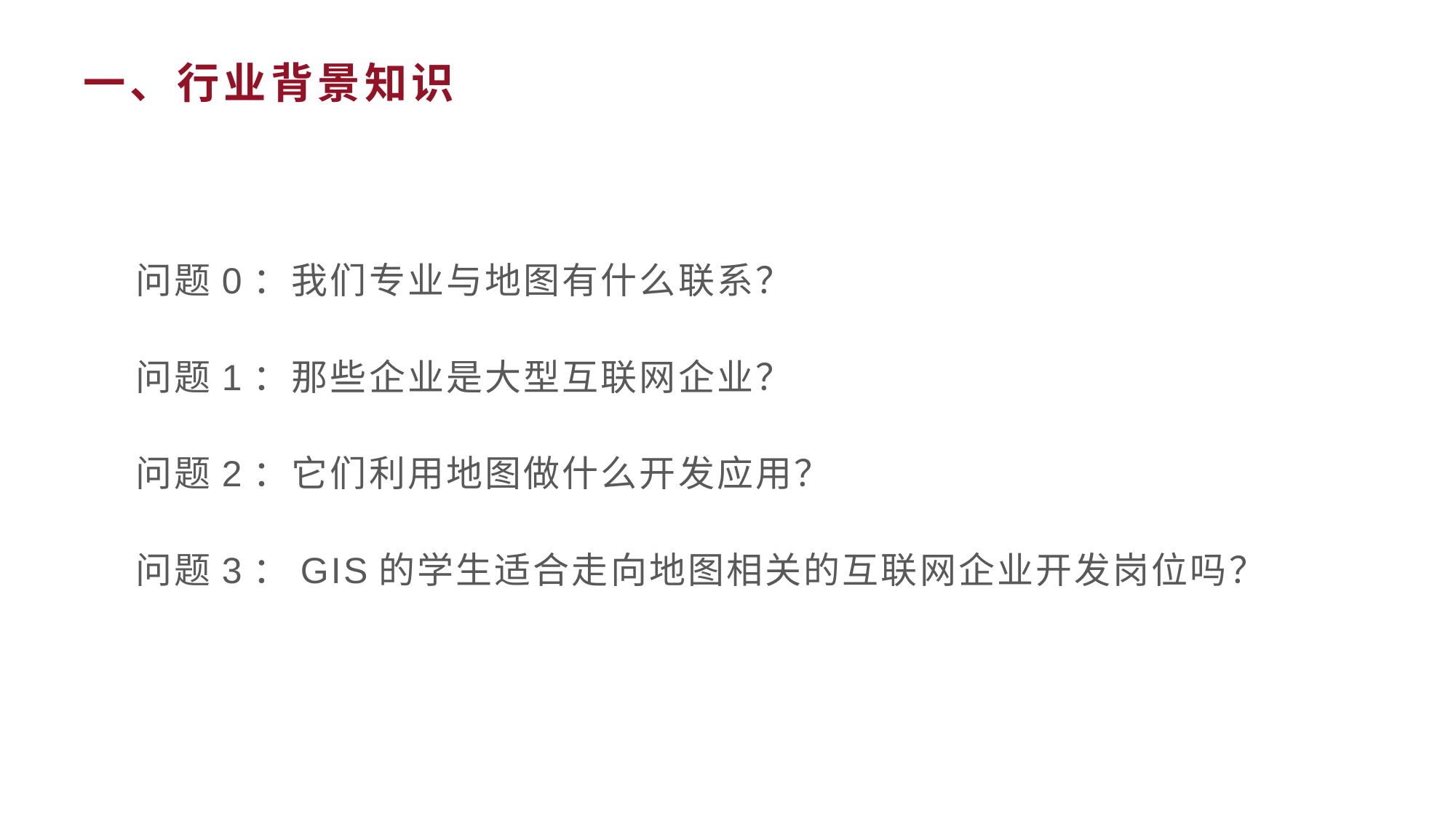

# 一、行业背景知识
问题0：我们专业与地图有什么联系？
问题1：那些企业是大型互联网企业？
问题2：它们利用地图做什么开发应用？
问题3：GIS的学生适合走向地图相关的互联网企业开发岗位吗？